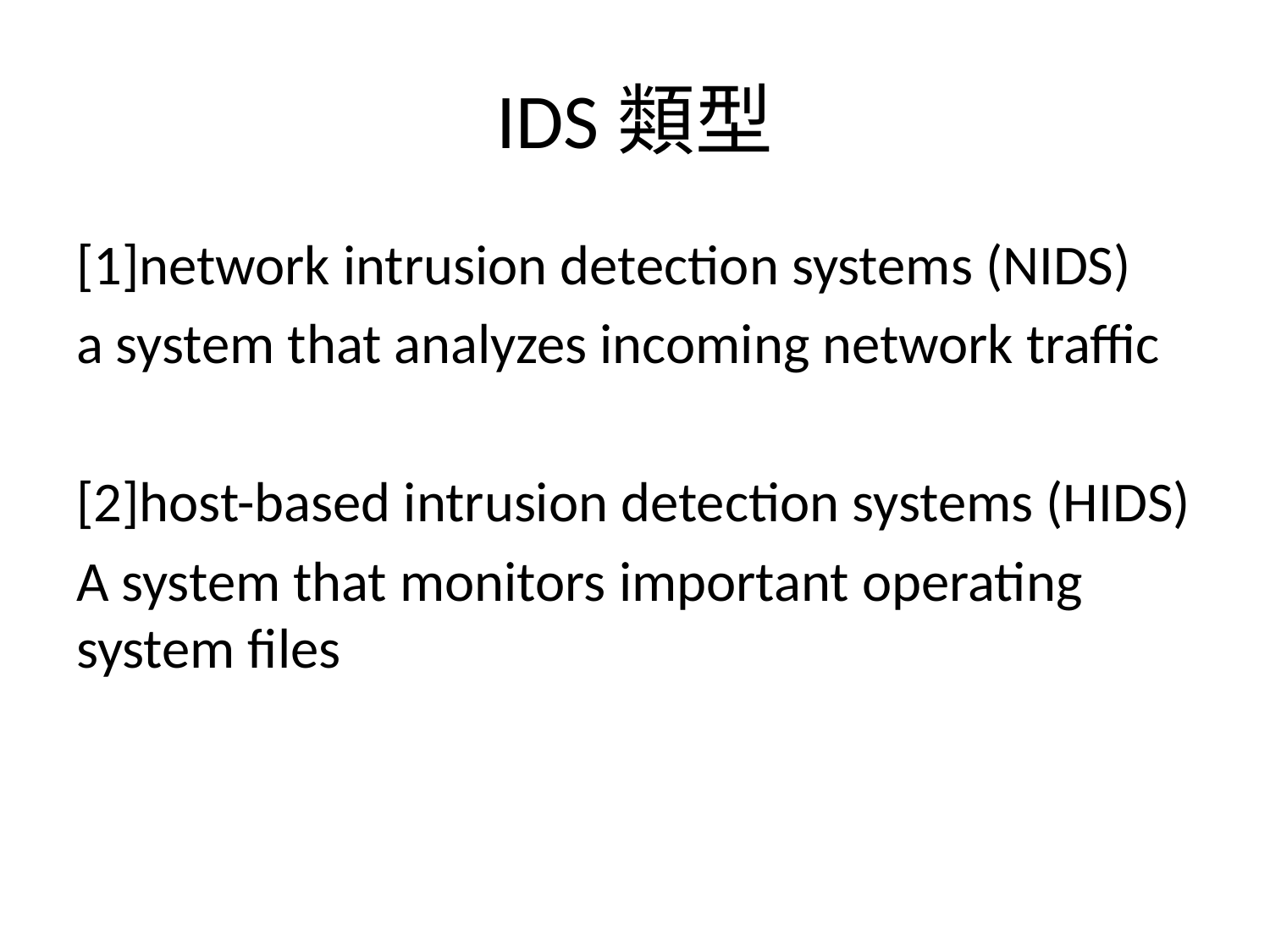

# IDS類型
[1]network intrusion detection systems (NIDS)
a system that analyzes incoming network traffic

[2]host-based intrusion detection systems (HIDS)
A system that monitors important operating system files